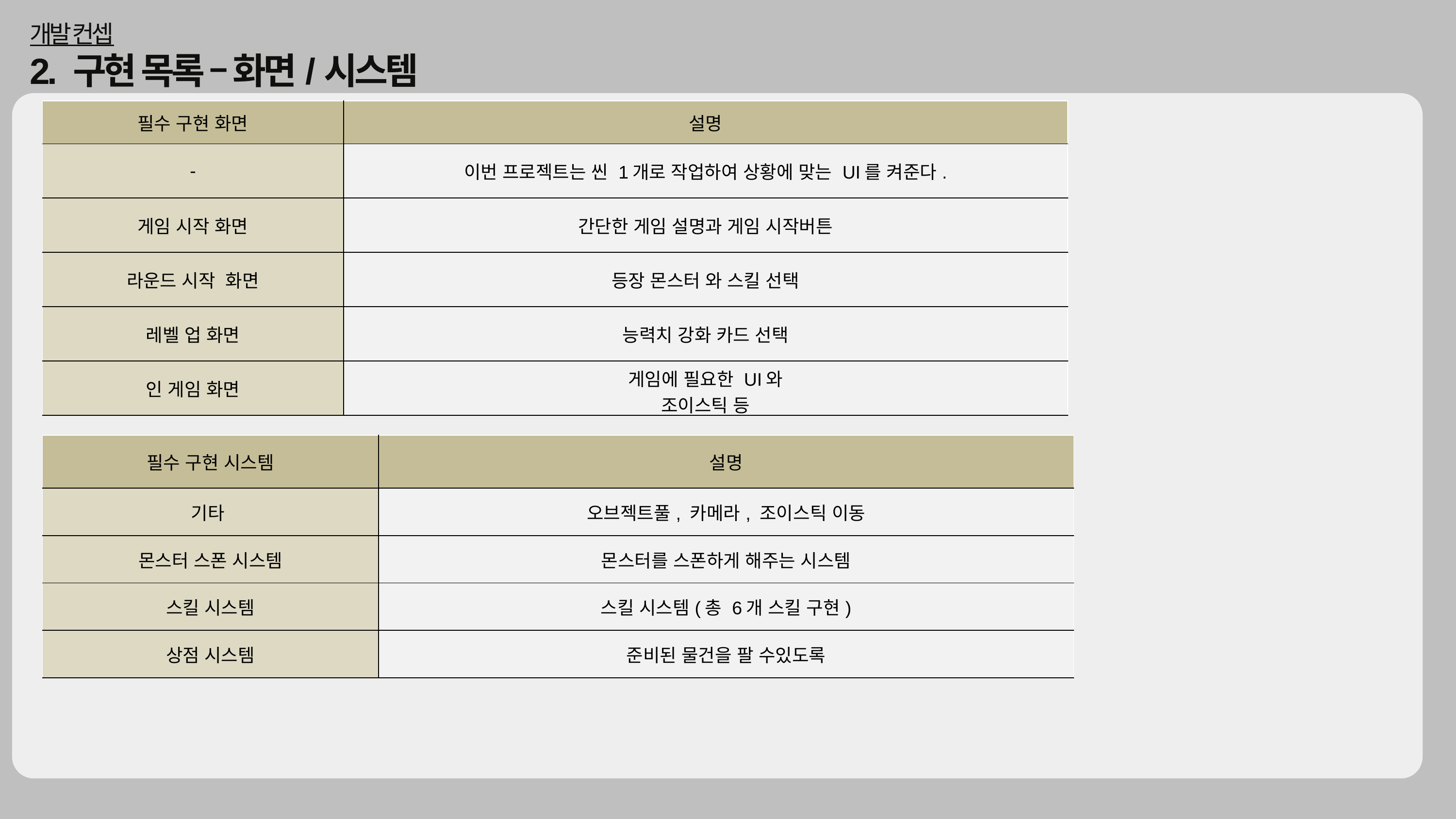

개발 컨셉
2. 구현 목록 – 화면/시스템

| 필수 구현 화면 | 설명 |
| --- | --- |
| - | 이번 프로젝트는 씬 1개로 작업하여 상황에 맞는 UI를 켜준다. |
| 게임 시작 화면 | 간단한 게임 설명과 게임 시작버튼 |
| 라운드 시작 화면 | 등장 몬스터 와 스킬 선택 |
| 레벨 업 화면 | 능력치 강화 카드 선택 |
| 인 게임 화면 | 게임에 필요한 UI와 조이스틱 등 |
| 필수 구현 시스템 | 설명 |
| --- | --- |
| 기타 | 오브젝트풀, 카메라, 조이스틱 이동 |
| 몬스터 스폰 시스템 | 몬스터를 스폰하게 해주는 시스템 |
| 스킬 시스템 | 스킬 시스템(총 6개 스킬 구현) |
| 상점 시스템 | 준비된 물건을 팔 수있도록 |